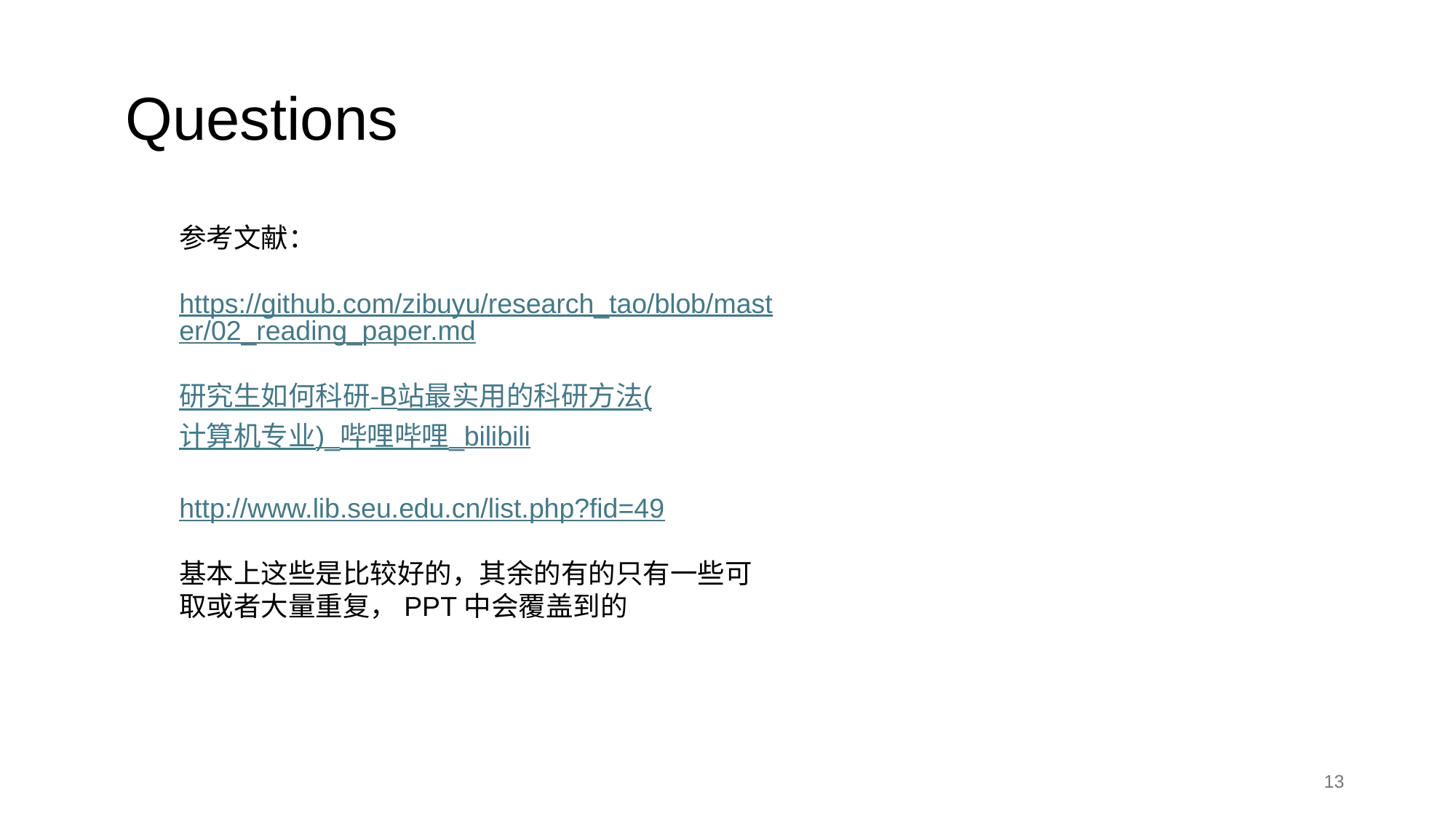

Questions
参考文献：

https://github.com/zibuyu/research_tao/blob/master/02_reading_paper.md

研究生如何科研-B站最实用的科研方法(计算机专业)_哔哩哔哩_bilibili

http://www.lib.seu.edu.cn/list.php?fid=49

基本上这些是比较好的，其余的有的只有一些可取或者大量重复，PPT中会覆盖到的
13